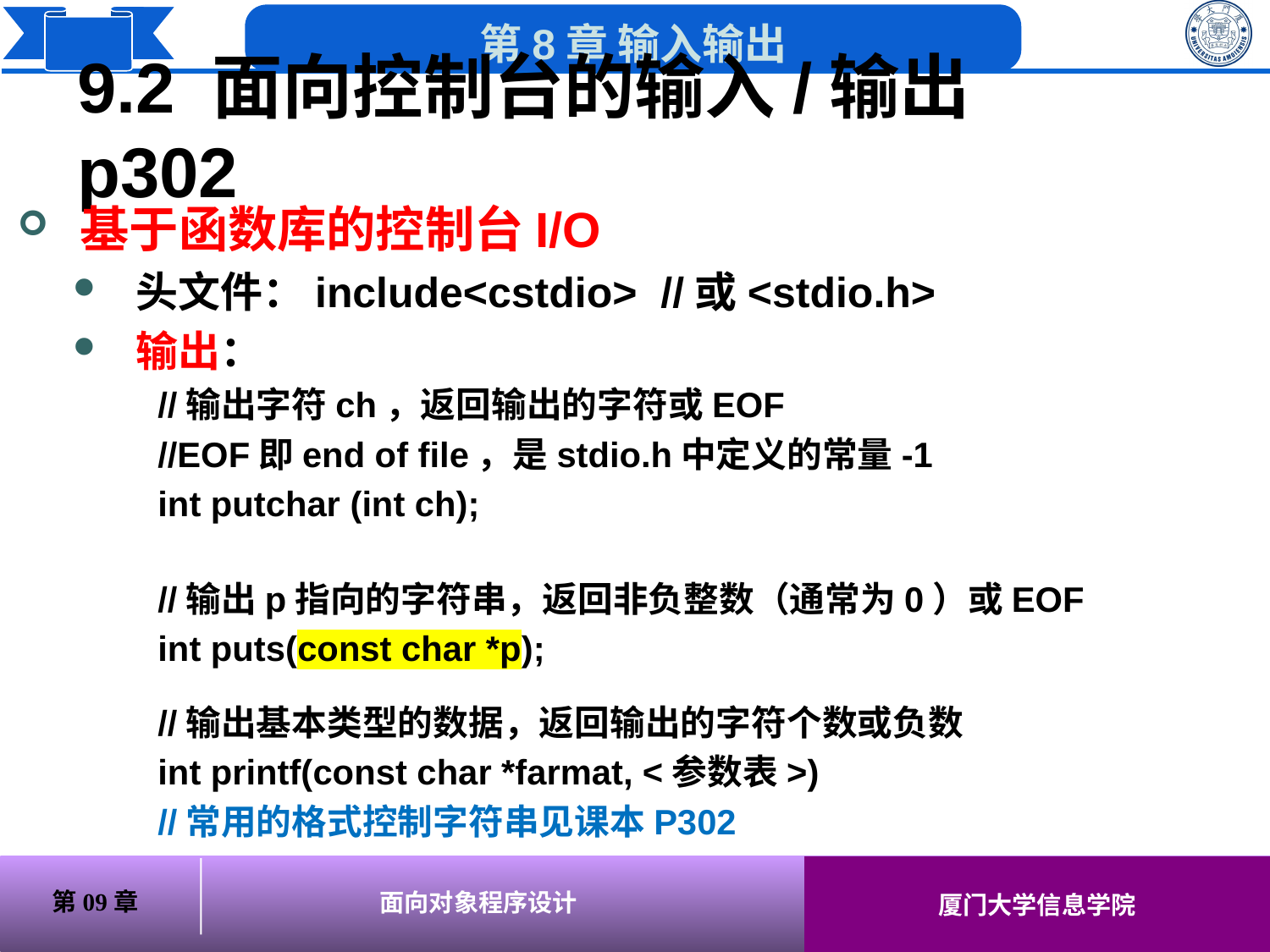

# 9.2 面向控制台的输入/输出p302
基于函数库的控制台I/O
头文件：include<cstdio>  //或<stdio.h>
输出：
   //输出字符ch，返回输出的字符或EOF
   //EOF即end of file，是stdio.h中定义的常量-1
   int putchar (int ch);

   //输出p指向的字符串，返回非负整数（通常为0）或EOF
   int puts(const char *p);

   //输出基本类型的数据，返回输出的字符个数或负数
   int printf(const char *farmat, <参数表>)
   //常用的格式控制字符串见课本P302
11